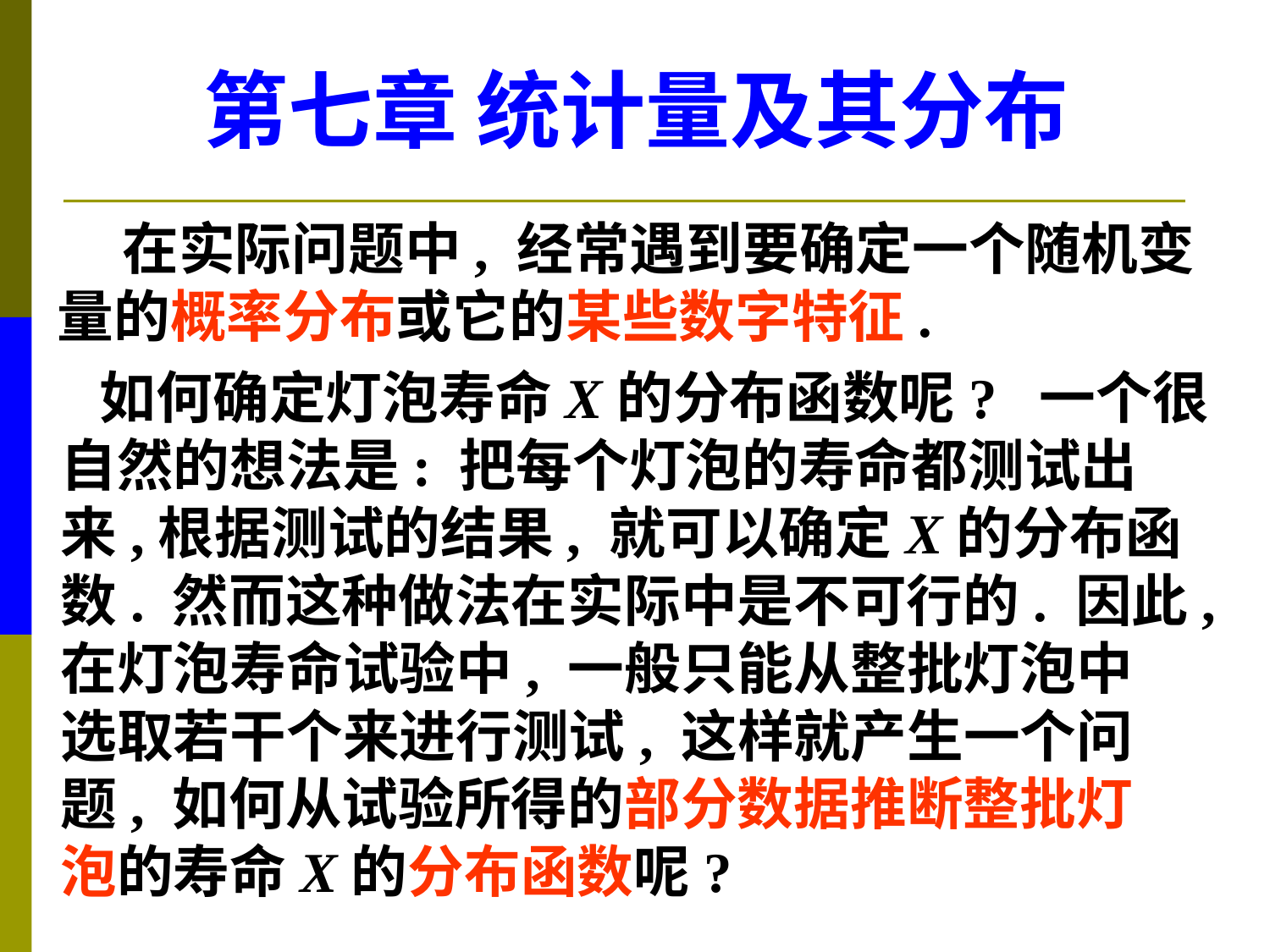

第七章 统计量及其分布
    在实际问题中, 经常遇到要确定一个随机变
量的概率分布或它的某些数字特征.
  如何确定灯泡寿命X的分布函数呢?  一个很
自然的想法是: 把每个灯泡的寿命都测试出
来,根据测试的结果, 就可以确定X的分布函
数. 然而这种做法在实际中是不可行的. 因此,
在灯泡寿命试验中, 一般只能从整批灯泡中
选取若干个来进行测试, 这样就产生一个问
题, 如何从试验所得的部分数据推断整批灯
泡的寿命X的分布函数呢?